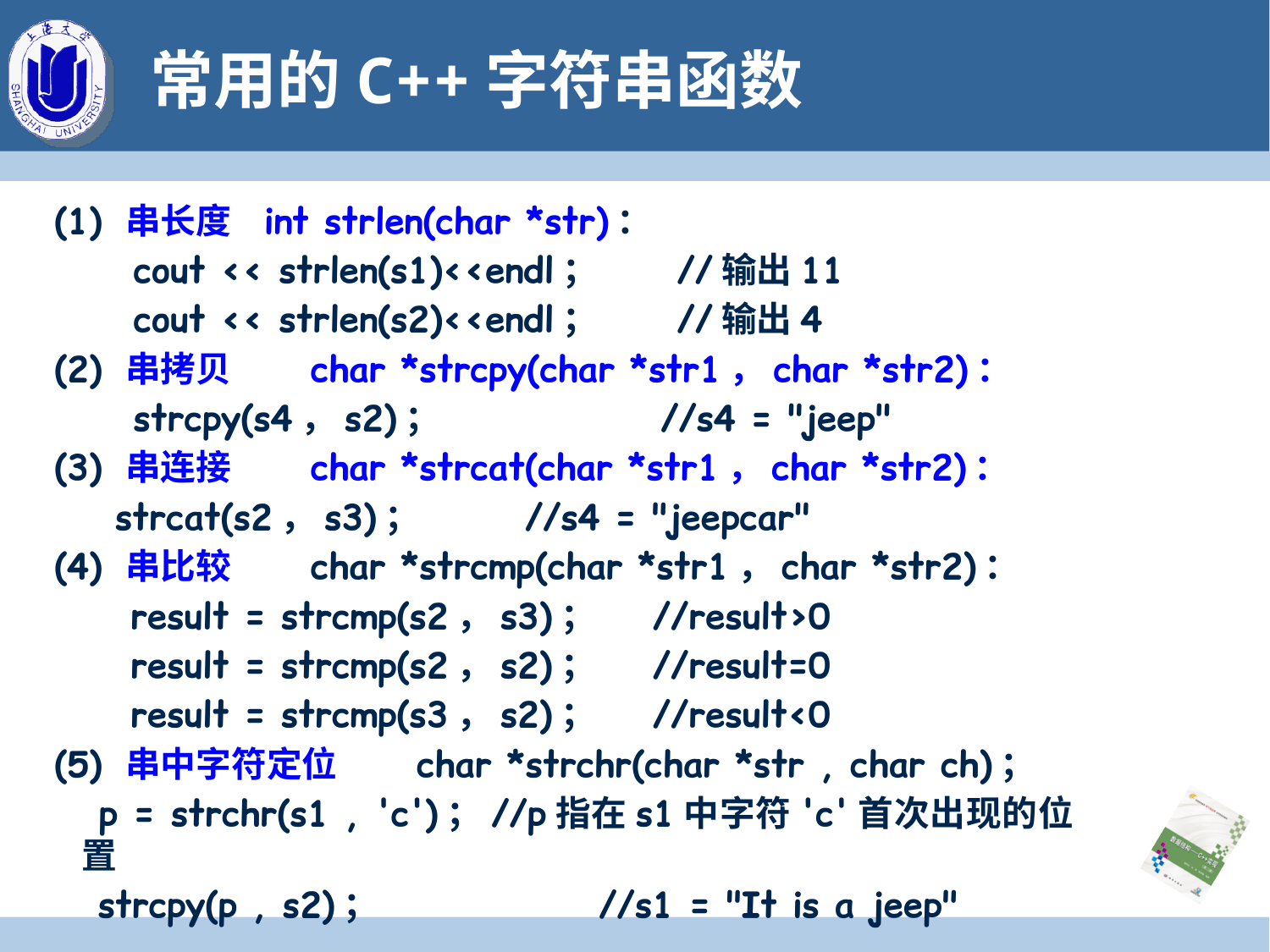

# 常用的C++字符串函数
(1) 串长度   int strlen(char *str)：
　　cout << strlen(s1)<<endl；　　//输出11
　　cout << strlen(s2)<<endl；　　//输出4
(2) 串拷贝　　char *strcpy(char *str1，char *str2)：
　　strcpy(s4，s2)；　　　　　　//s4 = "jeep"
(3) 串连接　　char *strcat(char *str1，char *str2)：
    strcat(s2，s3)；            //s4 = "jeepcar"
(4) 串比较　　char *strcmp(char *str1，char *str2)：
     result = strcmp(s2，s3)；      //result>0
     result = strcmp(s2，s2)；      //result=0
     result = strcmp(s3，s2)；      //result<0
(5) 串中字符定位　　char *strchr(char *str , char ch)；
　p = strchr(s1 , 'c')；//p指在s1中字符'c'首次出现的位置
　strcpy(p , s2)；　　　　　　//s1 = "It is a jeep"